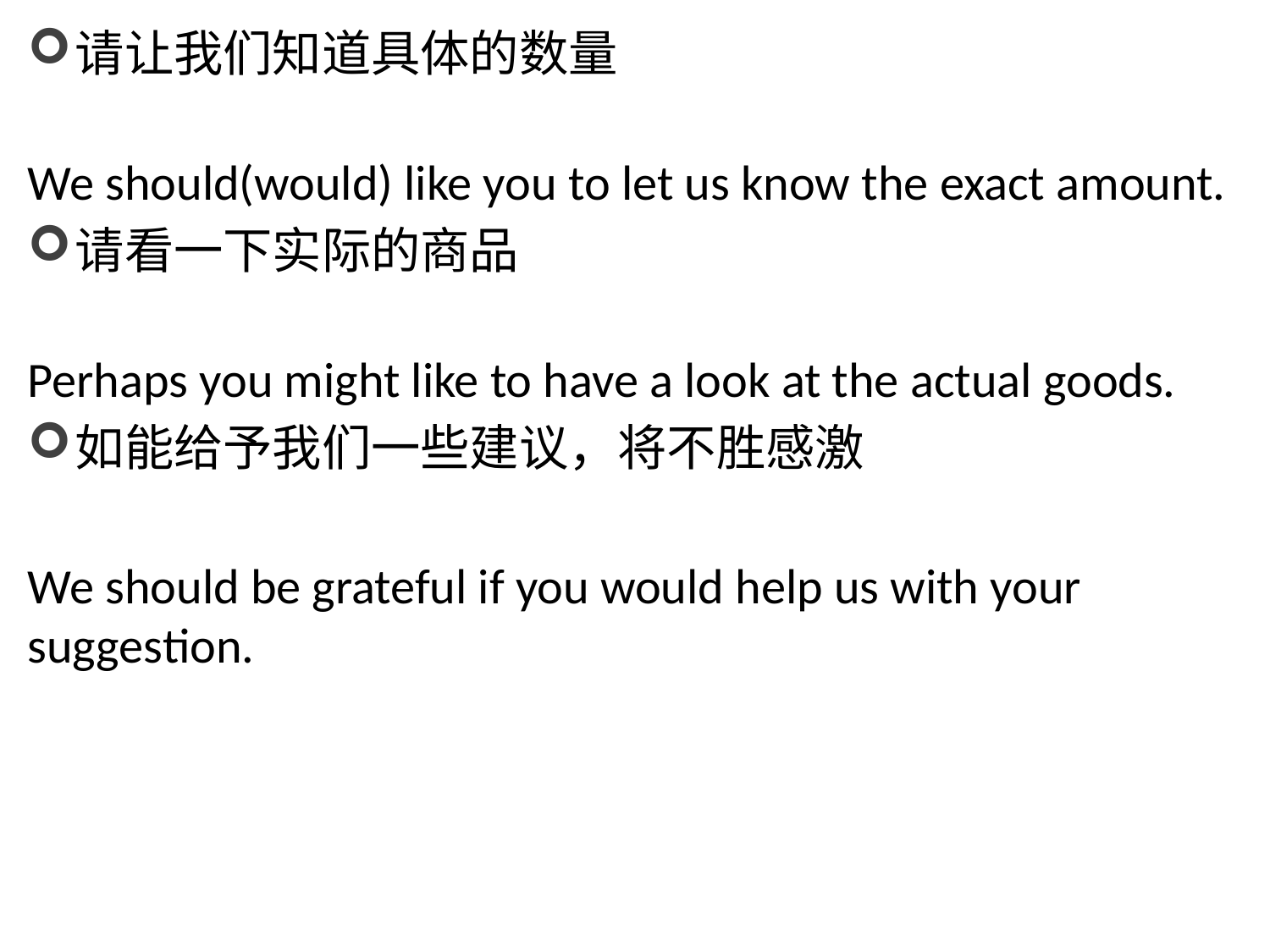

请让我们知道具体的数量
We should(would) like you to let us know the exact amount.
请看一下实际的商品
Perhaps you might like to have a look at the actual goods.
如能给予我们一些建议，将不胜感激

We should be grateful if you would help us with your suggestion.